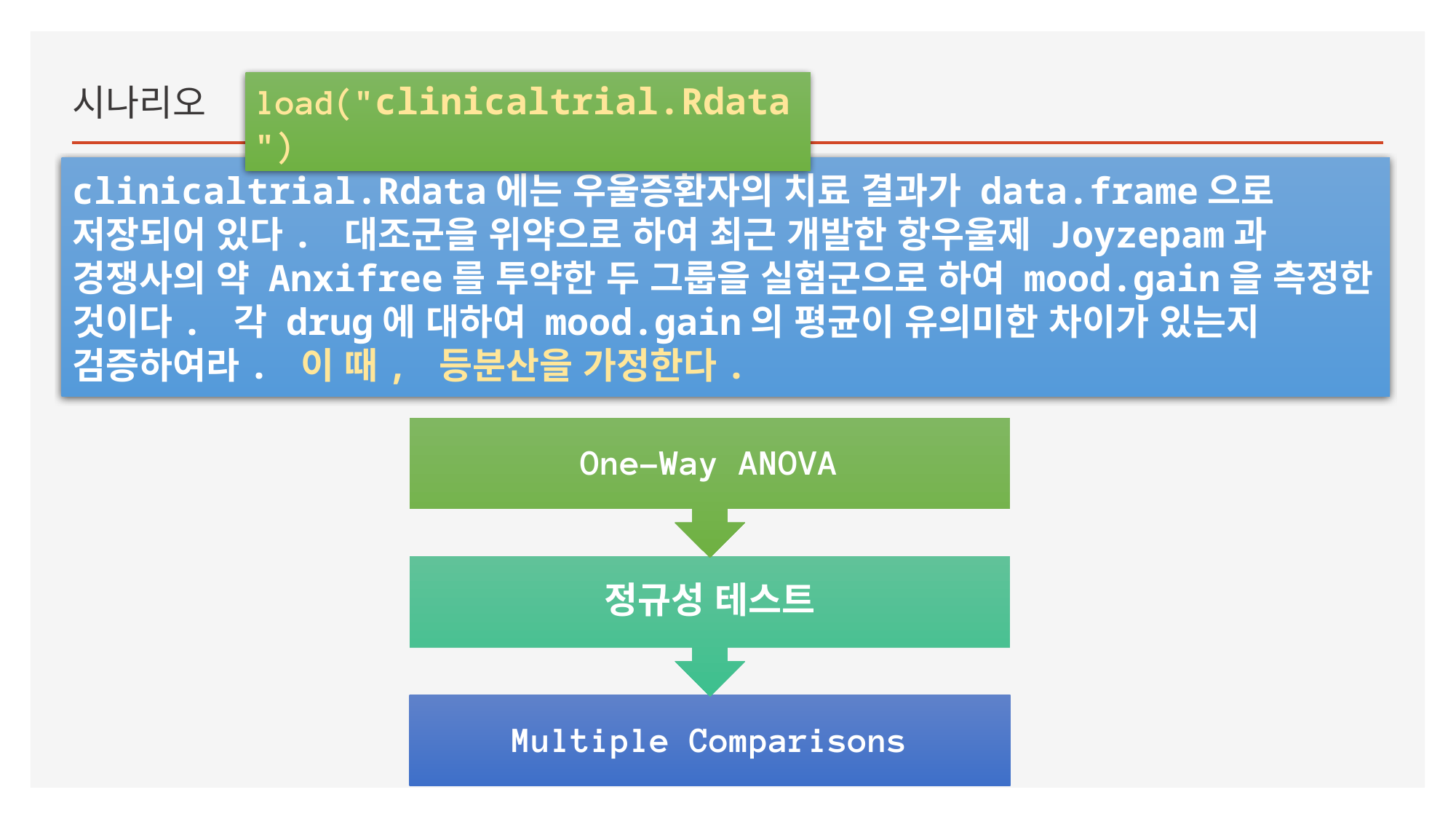

시나리오
load("clinicaltrial.Rdata")
clinicaltrial.Rdata에는 우울증환자의 치료 결과가 data.frame으로 저장되어 있다. 대조군을 위약으로 하여 최근 개발한 항우울제 Joyzepam과 경쟁사의 약 Anxifree를 투약한 두 그룹을 실험군으로 하여 mood.gain을 측정한 것이다. 각 drug에 대하여 mood.gain의 평균이 유의미한 차이가 있는지 검증하여라. 이 때, 등분산을 가정한다.
Multiple Comparisons
정규성 테스트
One-Way ANOVA